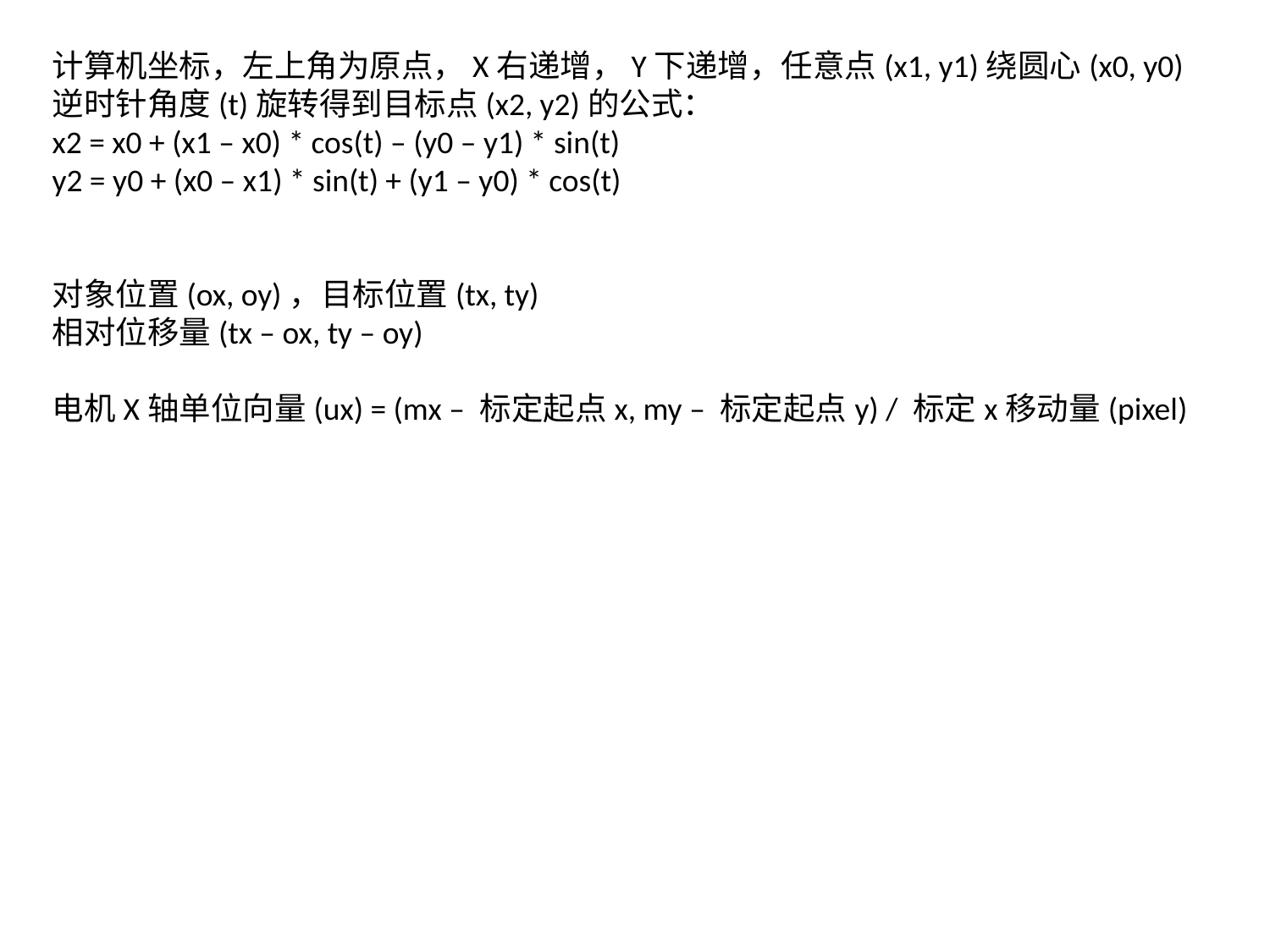

计算机坐标，左上角为原点，X右递增，Y下递增，任意点(x1, y1)绕圆心(x0, y0)逆时针角度(t)旋转得到目标点(x2, y2)的公式：
x2 = x0 + (x1 – x0) * cos(t) – (y0 – y1) * sin(t)
y2 = y0 + (x0 – x1) * sin(t) + (y1 – y0) * cos(t)

对象位置(ox, oy)，目标位置(tx, ty)
相对位移量(tx – ox, ty – oy)

电机X轴单位向量(ux) = (mx – 标定起点x, my – 标定起点y) / 标定x移动量(pixel)